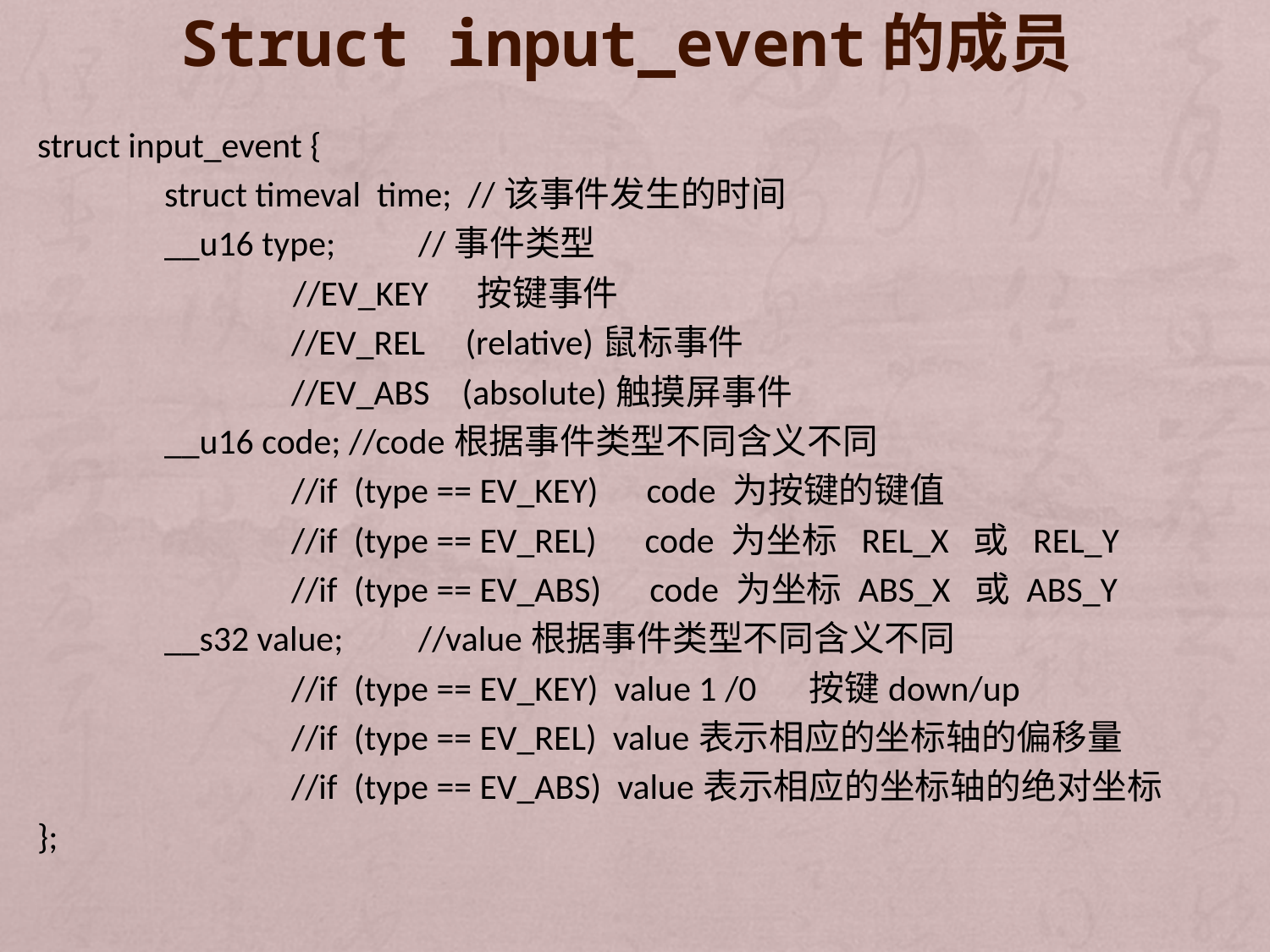

# Struct input_event的成员
struct input_event {
	struct timeval  time;  //该事件发生的时间
	__u16 type;	//事件类型
	                //EV_KEY     按键事件
		//EV_REL     (relative)鼠标事件
		//EV_ABS    (absolute)触摸屏事件
	__u16 code; //code根据事件类型不同含义不同
		//if  (type == EV_KEY)      code 为按键的键值
		//if  (type == EV_REL)      code 为坐标  REL_X  或  REL_Y
		//if  (type == EV_ABS)      code 为坐标 ABS_X  或 ABS_Y
	__s32 value;	//value根据事件类型不同含义不同
		//if  (type == EV_KEY)  value 1 /0 　按键down/up
		//if  (type == EV_REL)  value表示相应的坐标轴的偏移量
		//if  (type == EV_ABS)  value表示相应的坐标轴的绝对坐标
};